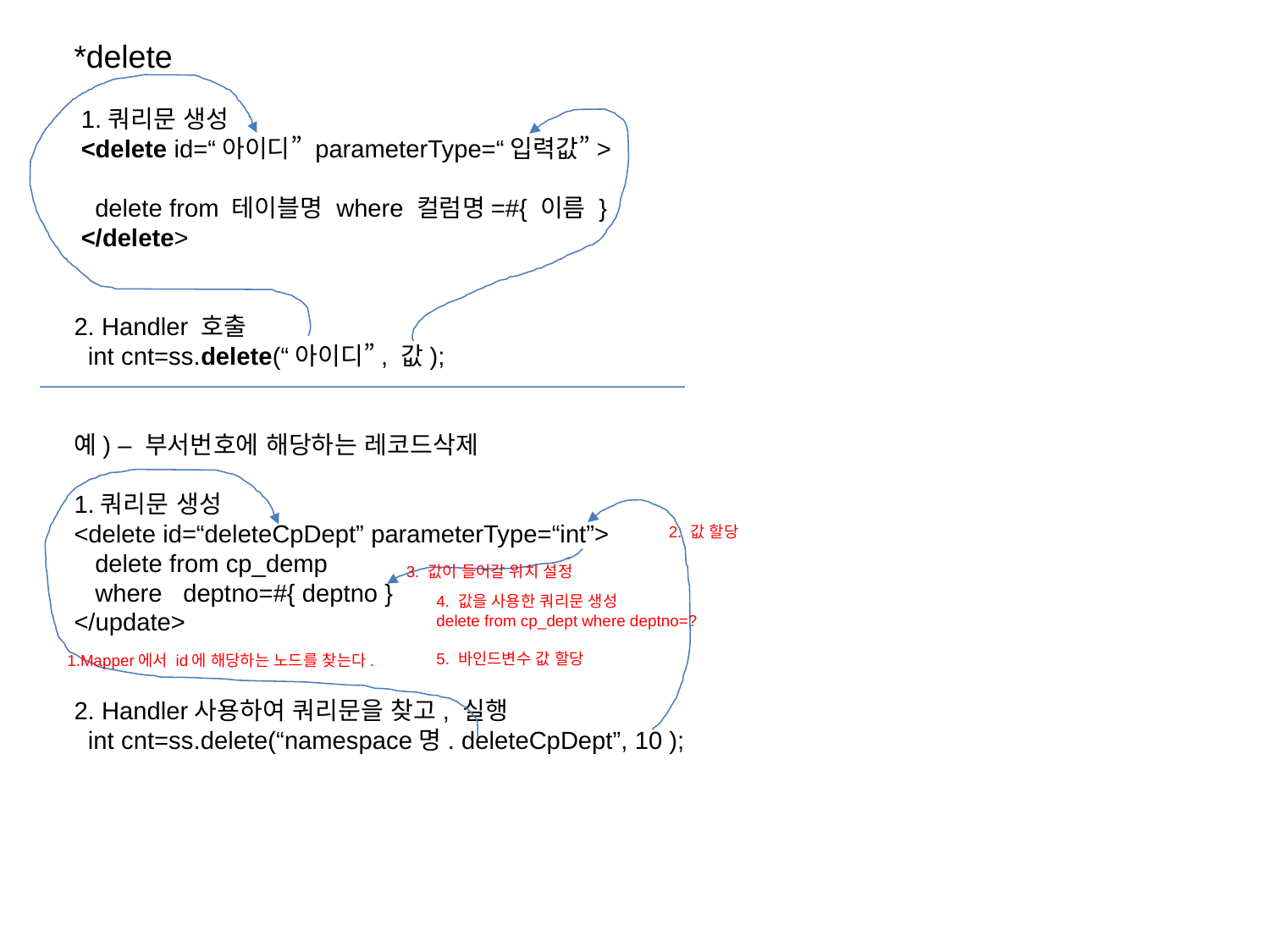

*delete

 1.쿼리문 생성
 <delete id=“아이디” parameterType=“입력값”>

   delete from 테이블명 where 컬럼명=#{ 이름 }
 </delete>

2. Handler 호출
  int cnt=ss.delete(“아이디”, 값);

예) – 부서번호에 해당하는 레코드삭제

1.쿼리문 생성
<delete id=“deleteCpDept” parameterType=“int”>
   delete from cp_demp
   where   deptno=#{ deptno }
</update>

2. Handler사용하여 쿼리문을 찾고, 실행
  int cnt=ss.delete(“namespace명. deleteCpDept”, 10 );

2. 값 할당

3. 값이 들어갈 위치 설정
4. 값을 사용한 쿼리문 생성
delete from cp_dept where deptno=?

5. 바인드변수 값 할당

1.Mapper에서 id에 해당하는 노드를 찾는다.